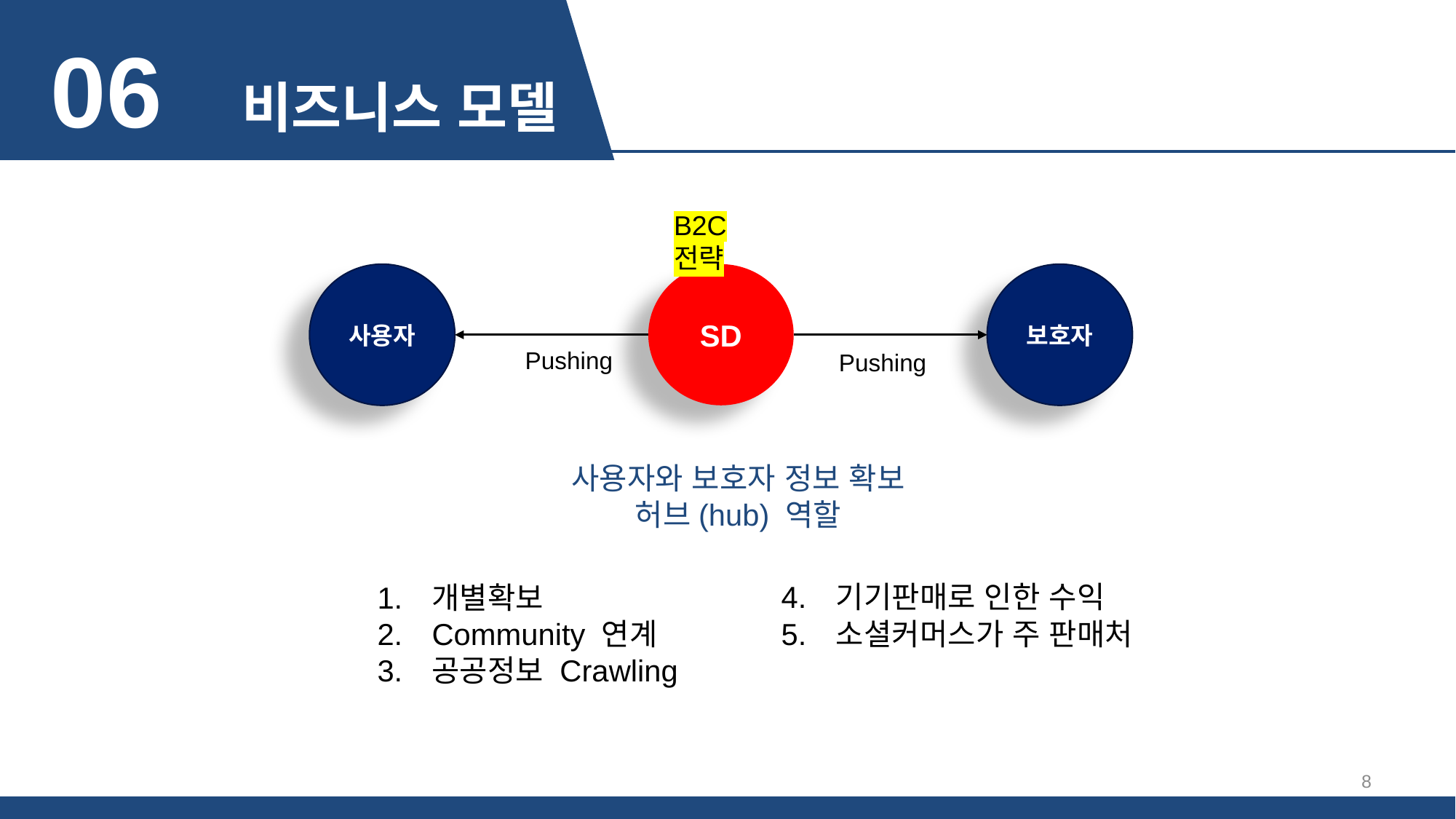

06  비즈니스 모델
B2C전략
보호자
사용자
SD
Pushing
Pushing
사용자와 보호자 정보 확보
허브(hub) 역할
개별확보
Community 연계
공공정보 Crawling
기기판매로 인한 수익
소셜커머스가 주 판매처
8